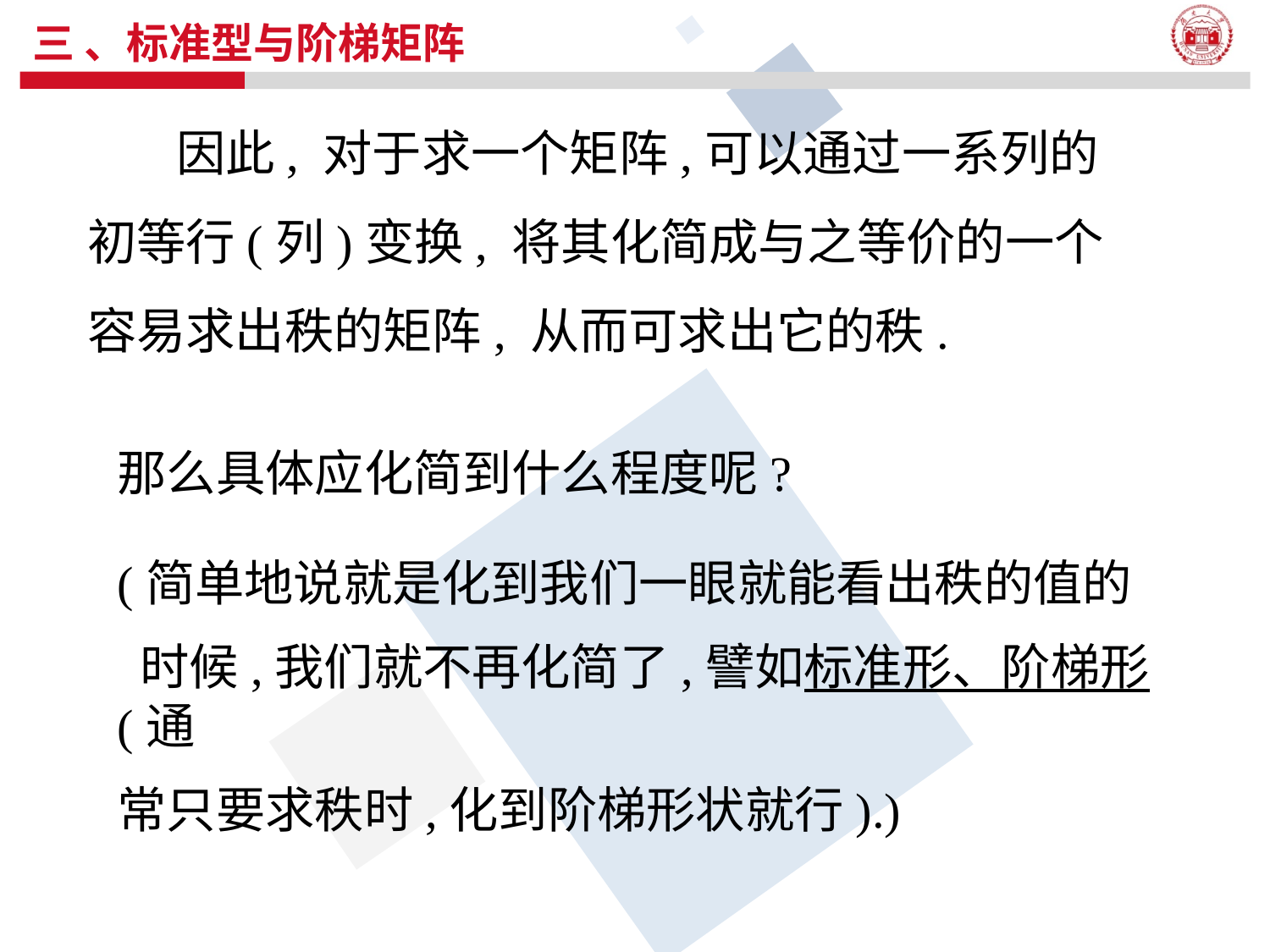

# 三 、标准型与阶梯矩阵
       因此, 对于求一个矩阵,可以通过一系列的初等行(列)变换, 将其化简成与之等价的一个容易求出秩的矩阵, 从而可求出它的秩.
那么具体应化简到什么程度呢?
(简单地说就是化到我们一眼就能看出秩的值的
 时候,我们就不再化简了,譬如标准形、阶梯形(通
常只要求秩时,化到阶梯形状就行).)